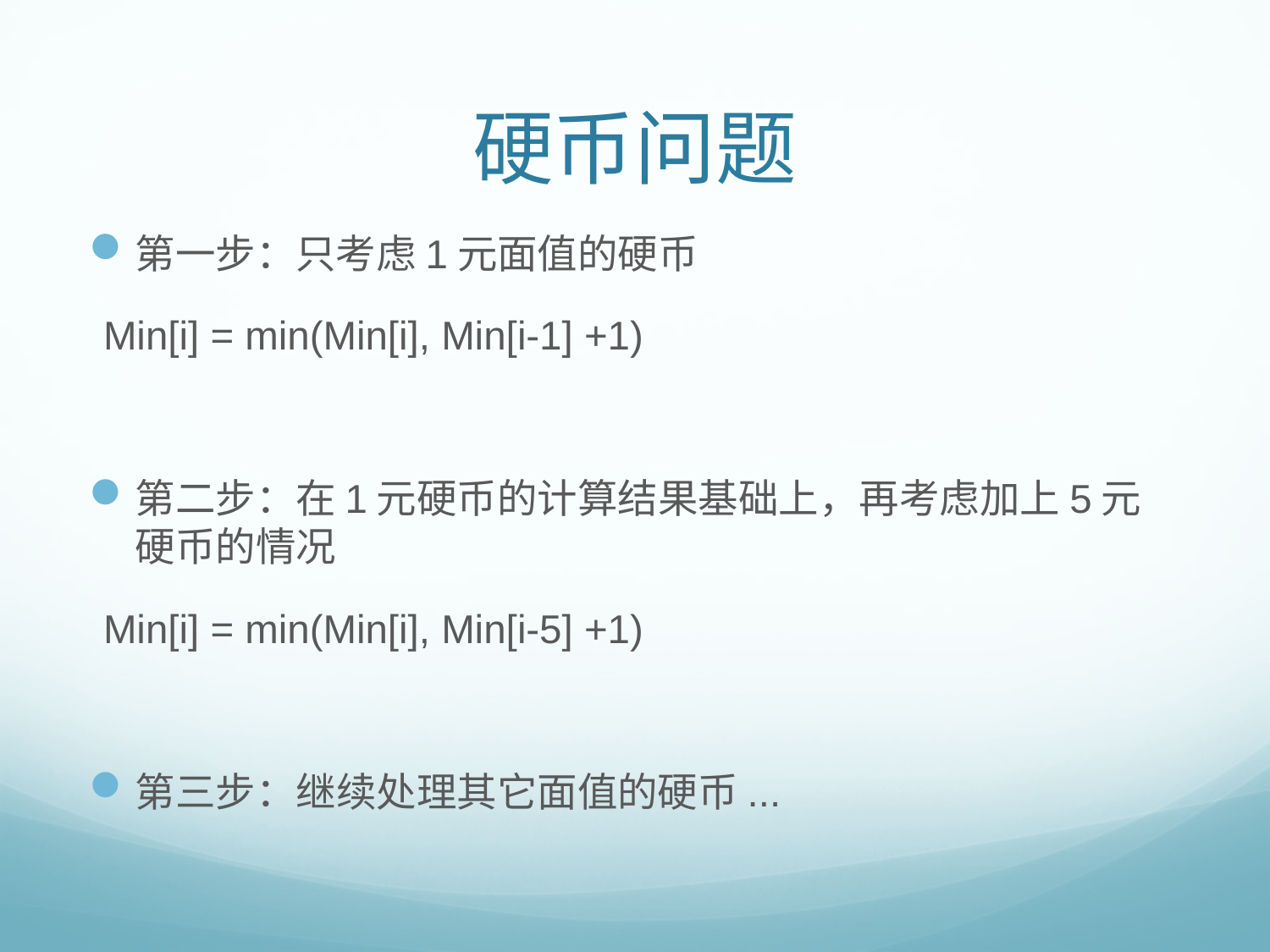

# 硬币问题
第一步：只考虑1元面值的硬币
Min[i] = min(Min[i], Min[i-1] +1)

第二步：在1元硬币的计算结果基础上，再考虑加上5元硬币的情况
Min[i] = min(Min[i], Min[i-5] +1)

第三步：继续处理其它面值的硬币...